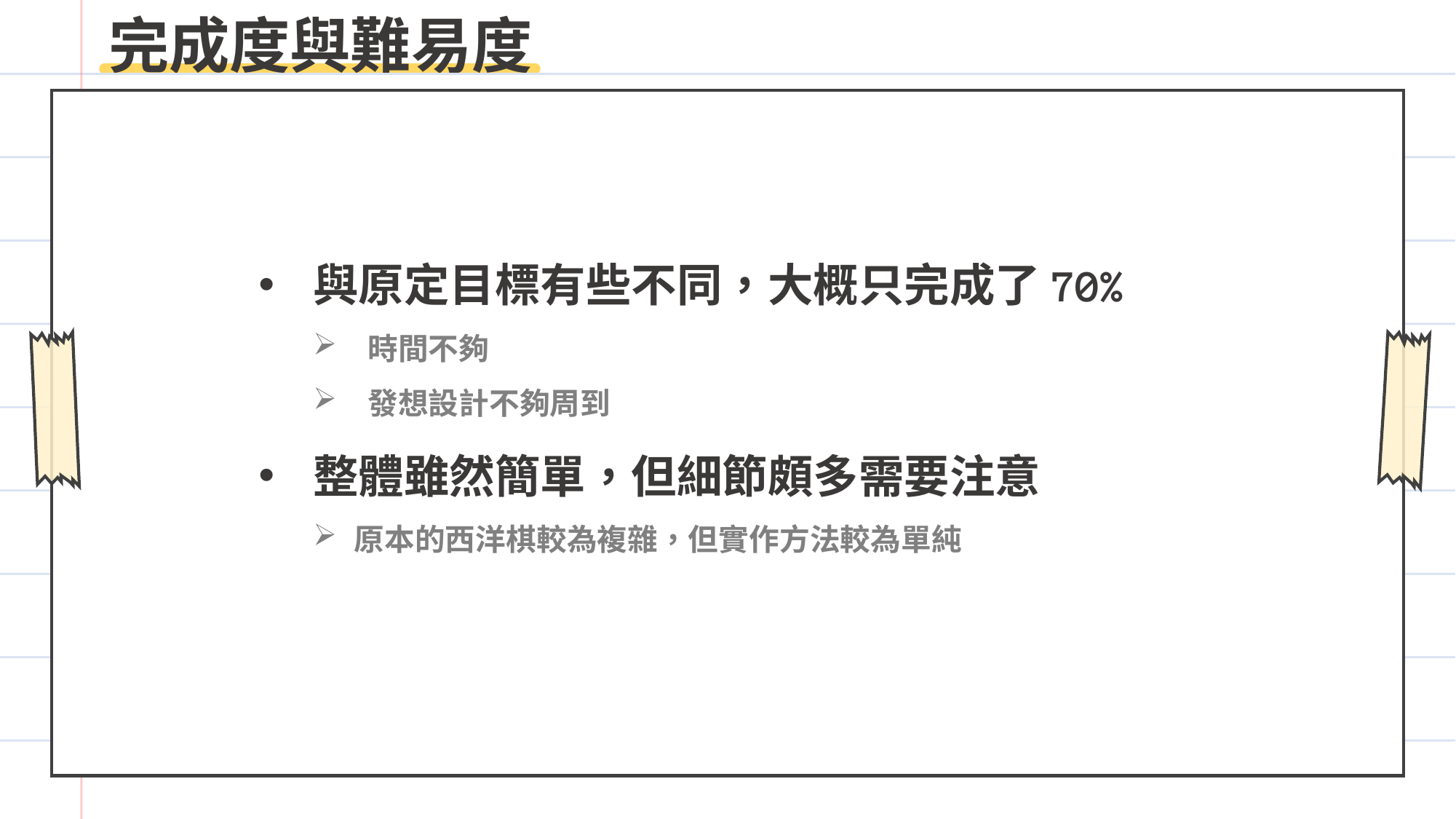

完成度與難易度

與原定目標有些不同，大概只完成了70%
時間不夠
發想設計不夠周到
整體雖然簡單，但細節頗多需要注意
原本的西洋棋較為複雜，但實作方法較為單純